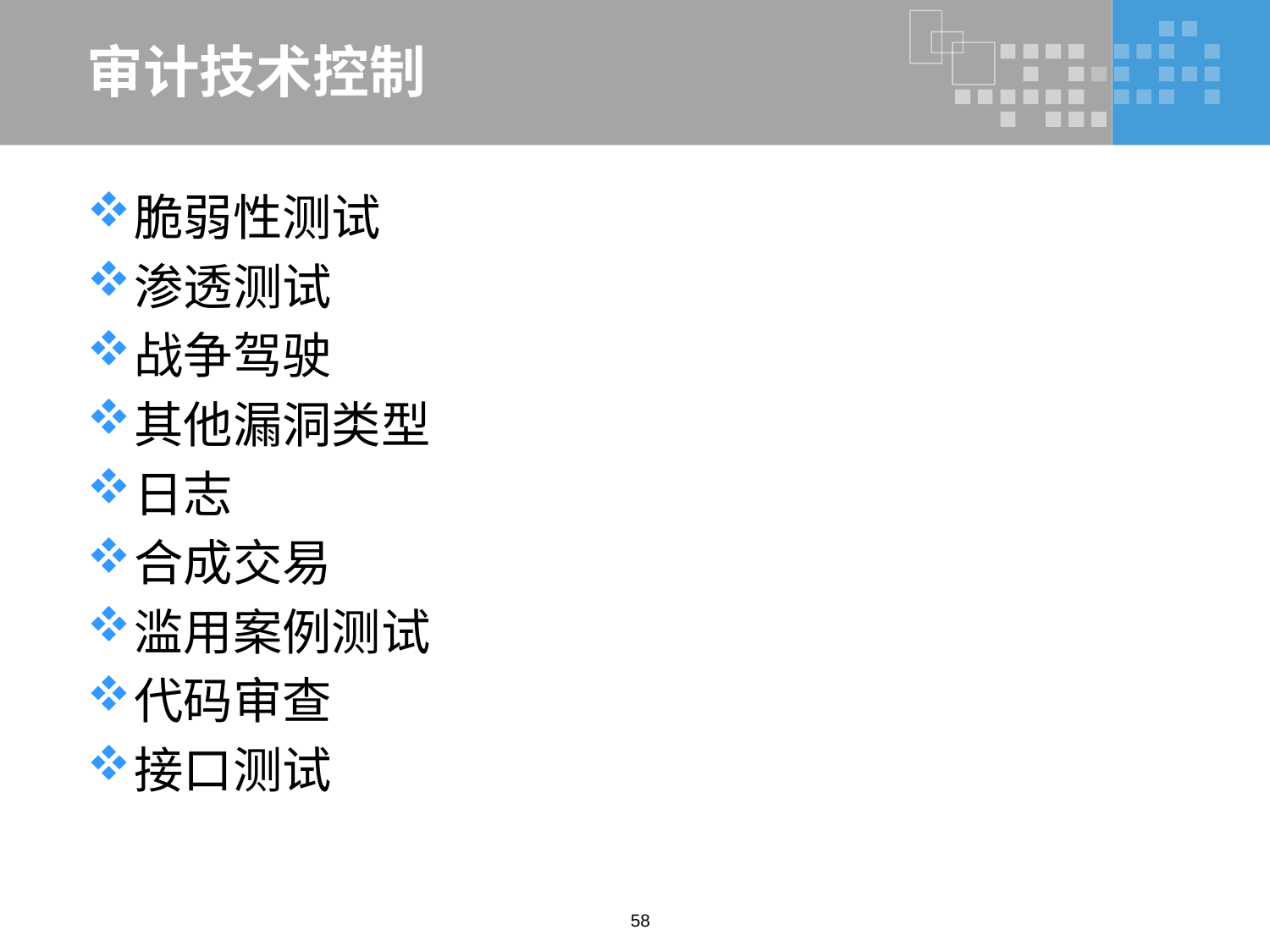

# 审计技术控制
脆弱性测试
渗透测试
战争驾驶
其他漏洞类型
日志
合成交易
滥用案例测试
代码审查
接口测试
58